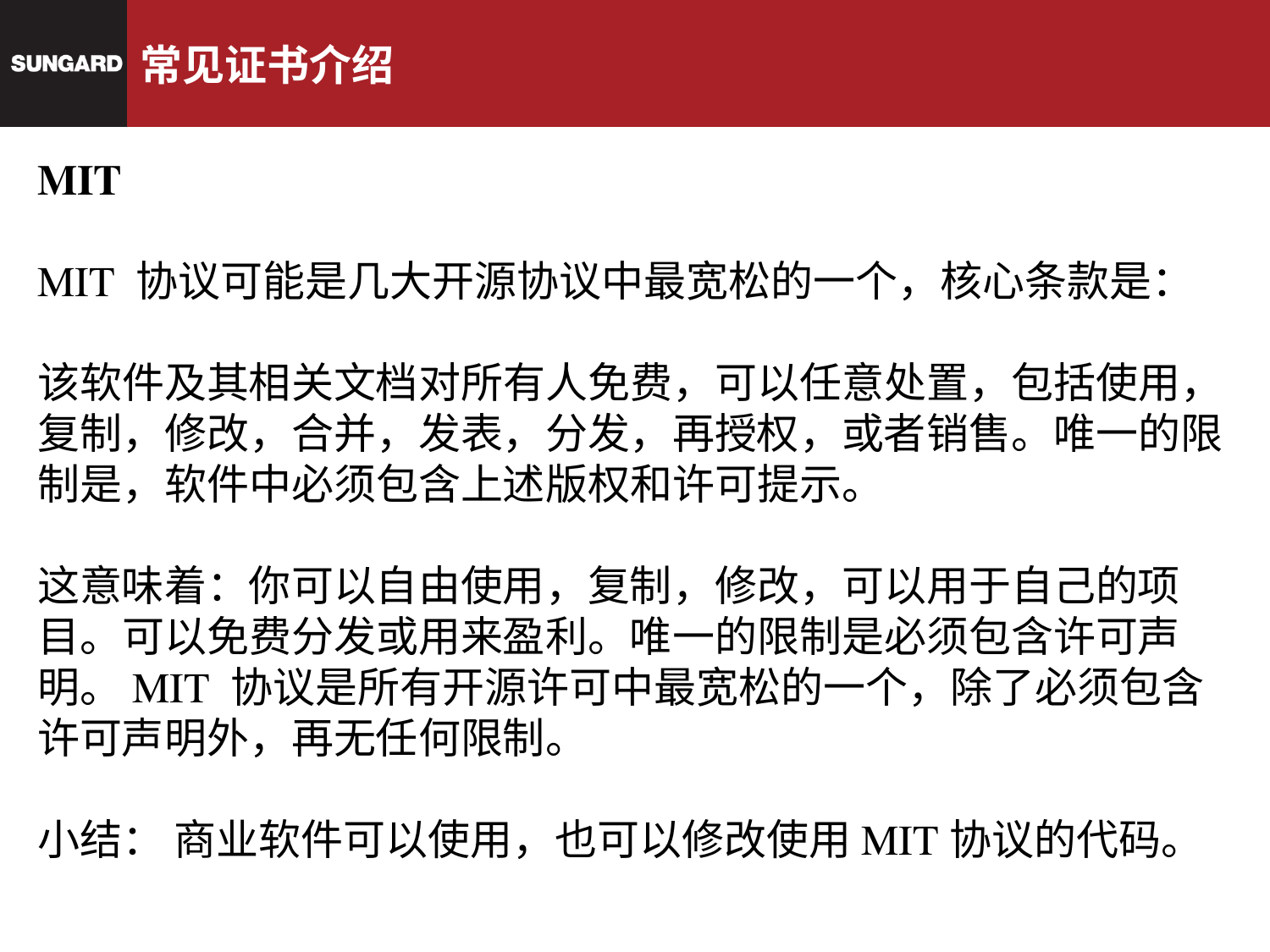

# 常见证书介绍
MIT

MIT 协议可能是几大开源协议中最宽松的一个，核心条款是：

该软件及其相关文档对所有人免费，可以任意处置，包括使用，复制，修改，合并，发表，分发，再授权，或者销售。唯一的限制是，软件中必须包含上述版权和许可提示。

这意味着：你可以自由使用，复制，修改，可以用于自己的项目。可以免费分发或用来盈利。唯一的限制是必须包含许可声明。MIT 协议是所有开源许可中最宽松的一个，除了必须包含许可声明外，再无任何限制。

小结： 商业软件可以使用，也可以修改使用MIT协议的代码。